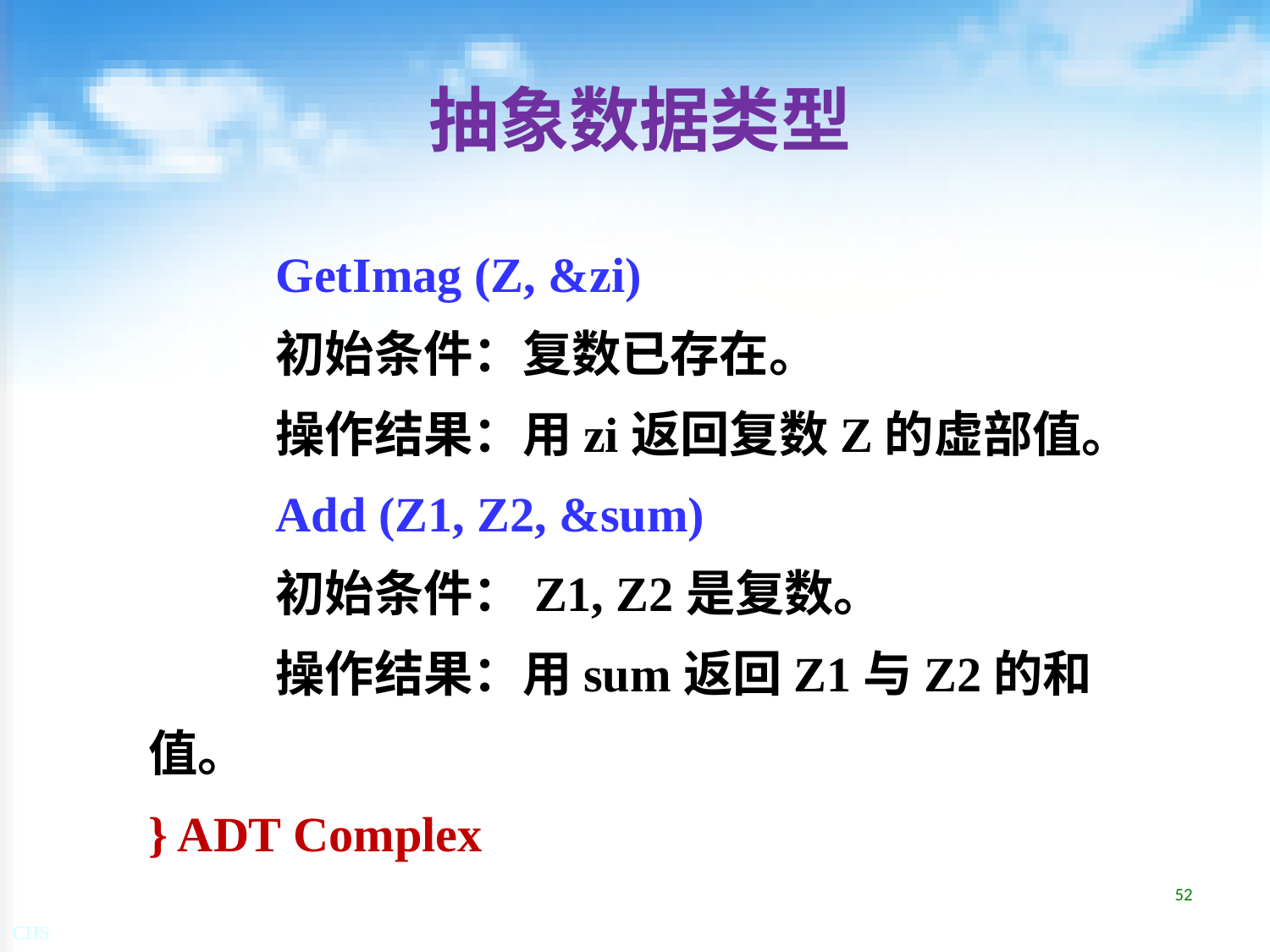

# 抽象数据类型
	GetImag (Z, &zi)
	初始条件：复数已存在。
	操作结果：用zi返回复数Z的虚部值。
	Add (Z1, Z2, &sum)
	初始条件：Z1, Z2是复数。
	操作结果：用sum返回Z1与Z2的和值。
} ADT Complex
52